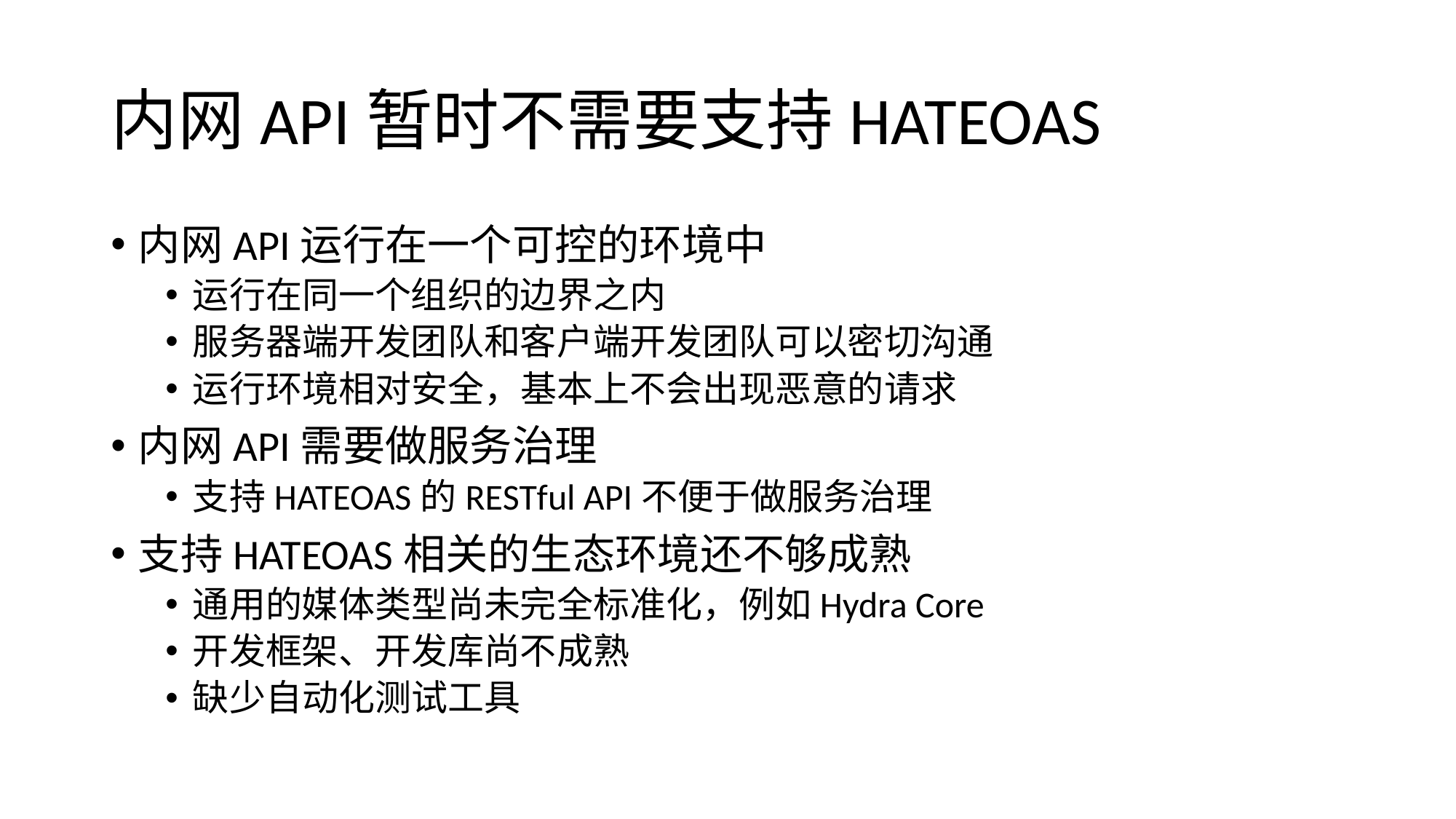

# 内网API暂时不需要支持HATEOAS
内网API运行在一个可控的环境中
运行在同一个组织的边界之内
服务器端开发团队和客户端开发团队可以密切沟通
运行环境相对安全，基本上不会出现恶意的请求
内网API需要做服务治理
支持HATEOAS的RESTful API不便于做服务治理
支持HATEOAS相关的生态环境还不够成熟
通用的媒体类型尚未完全标准化，例如Hydra Core
开发框架、开发库尚不成熟
缺少自动化测试工具